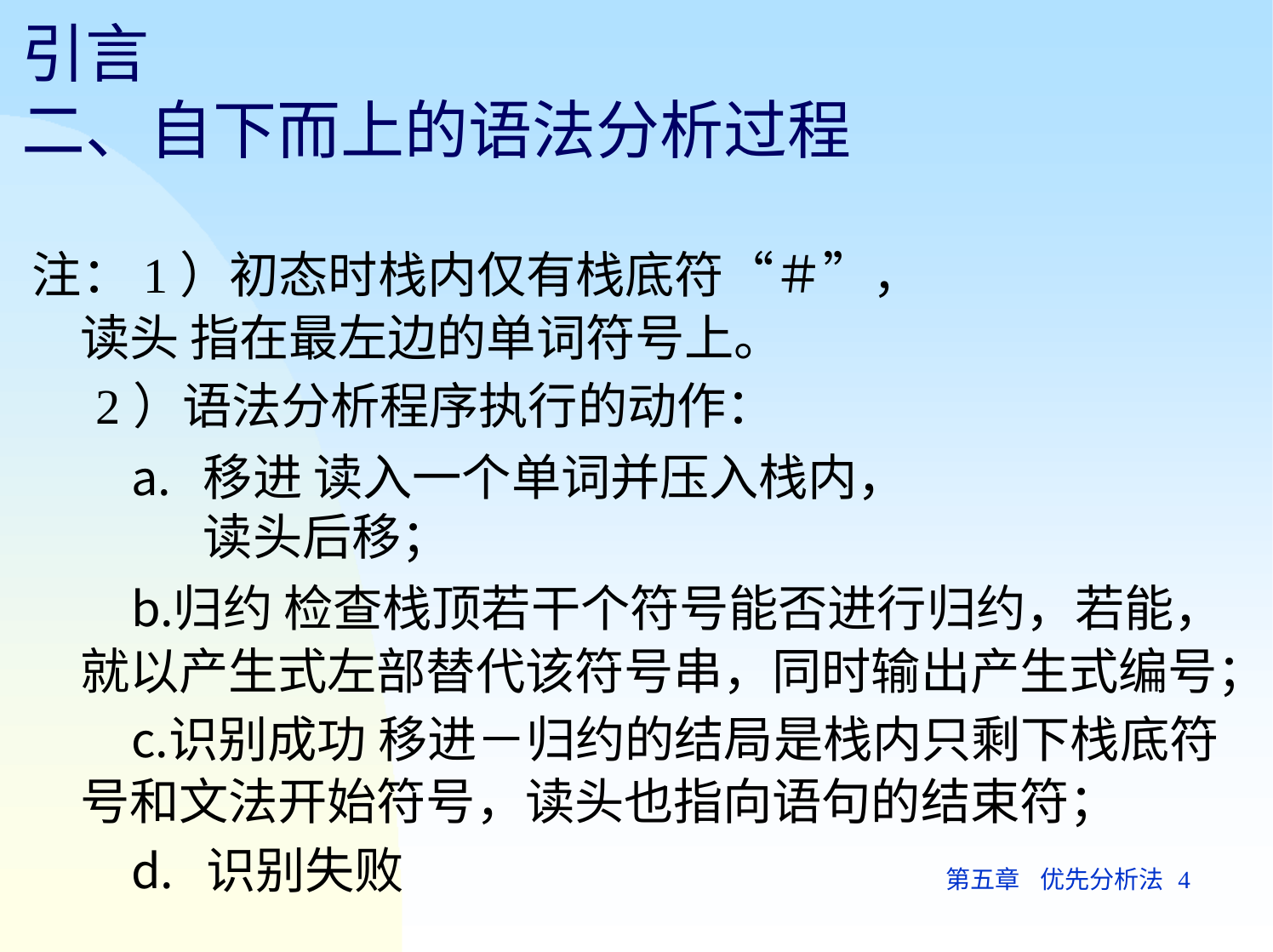

# 引言
二、自下而上的语法分析过程
注：1）初态时栈内仅有栈底符“＃”，读头 指在最左边的单词符号上。
2）语法分析程序执行的动作：
移进 读入一个单词并压入栈内，读头后移；
归约 检查栈顶若干个符号能否进行归约，若能，  就以产生式左部替代该符号串，同时输出产生式编号；
识别成功 移进－归约的结局是栈内只剩下栈底符号和文法开始符号，读头也指向语句的结束符；
识别失败
第五章	优先分析法 4